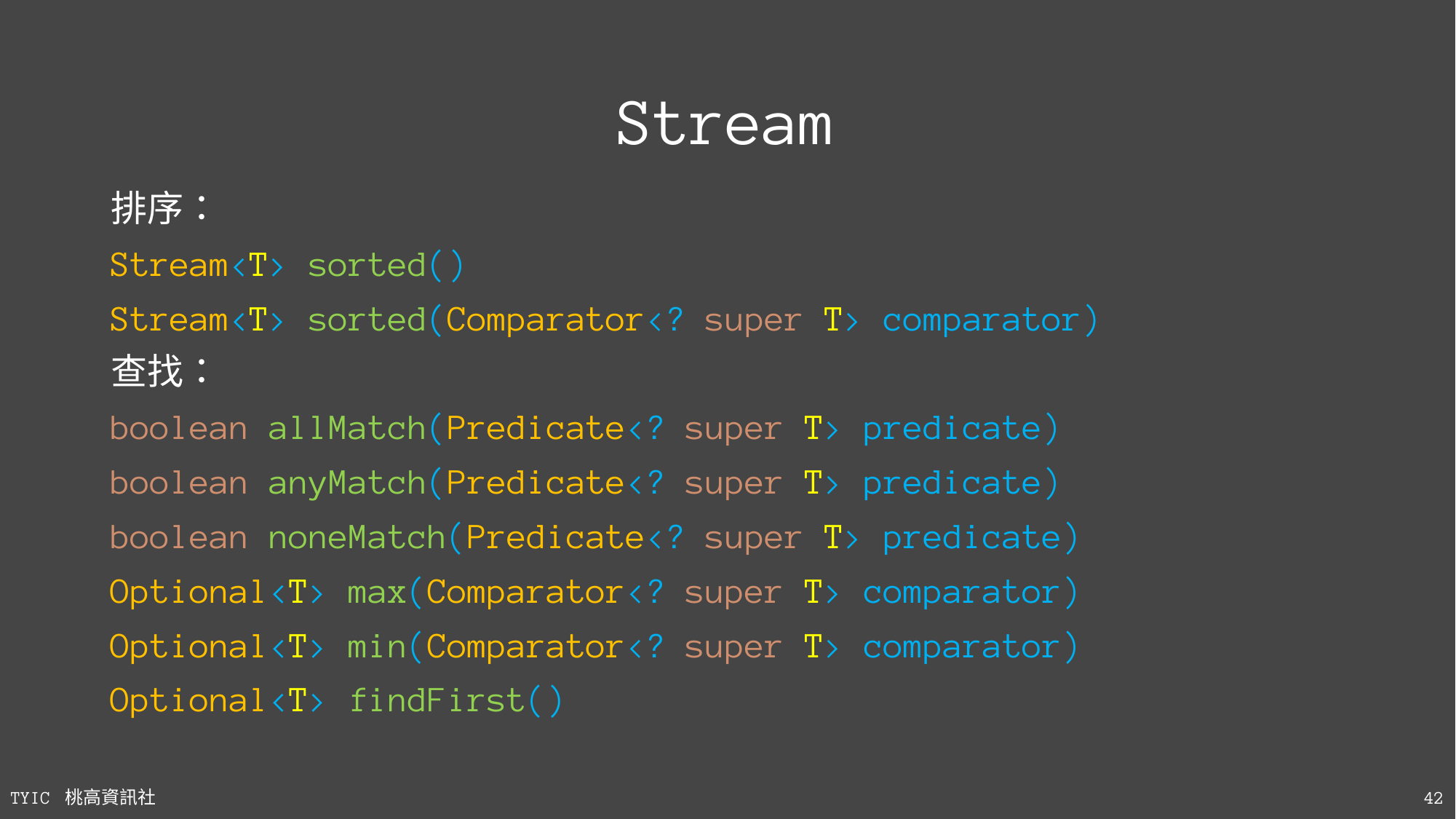

# Stream
排序：
Stream<T> sorted()
Stream<T> sorted(Comparator<? super T> comparator)
查找：
boolean allMatch(Predicate<? super T> predicate)
boolean anyMatch(Predicate<? super T> predicate)
boolean noneMatch(Predicate<? super T> predicate)
Optional<T> max(Comparator<? super T> comparator)
Optional<T> min(Comparator<? super T> comparator)
Optional<T> findFirst()